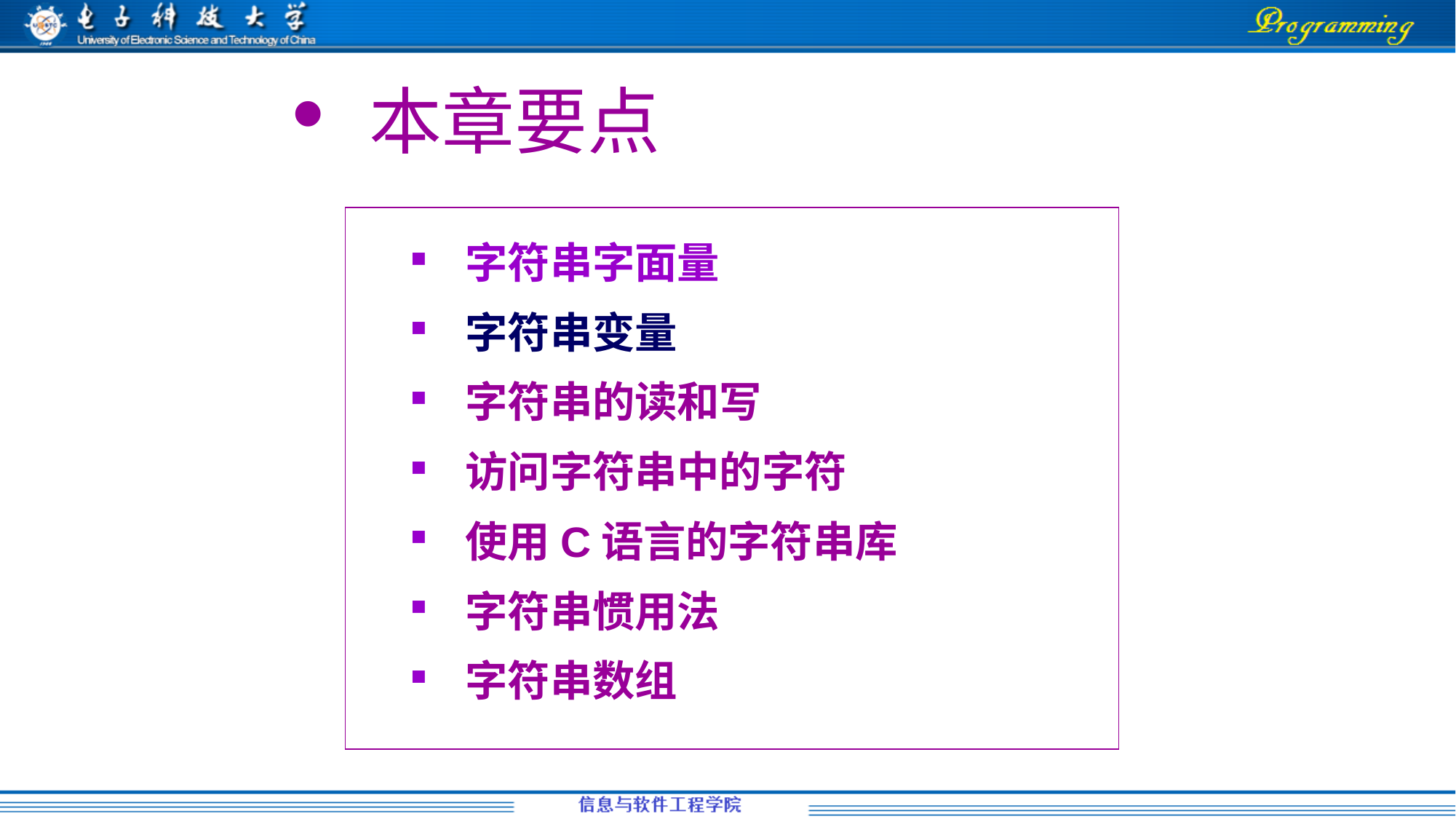

本章要点
字符串字面量
字符串变量
字符串的读和写
访问字符串中的字符
使用C语言的字符串库
字符串惯用法
字符串数组